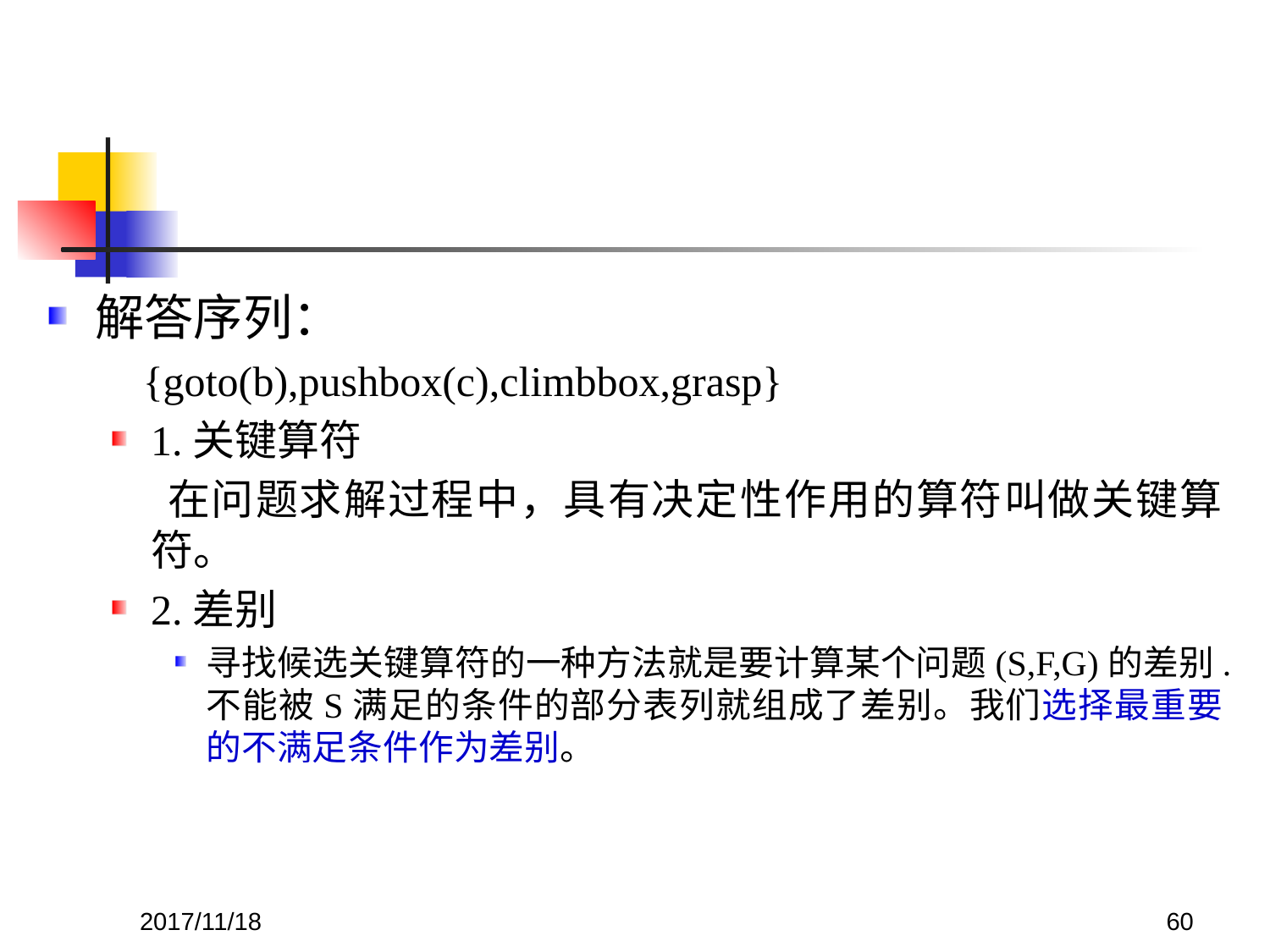

#
解答序列：
         {goto(b),pushbox(c),climbbox,grasp}
1.关键算符
    在问题求解过程中，具有决定性作用的算符叫做关键算符。
2.差别
寻找候选关键算符的一种方法就是要计算某个问题(S,F,G)的差别.不能被S满足的条件的部分表列就组成了差别。我们选择最重要的不满足条件作为差别。
2017/11/18
60